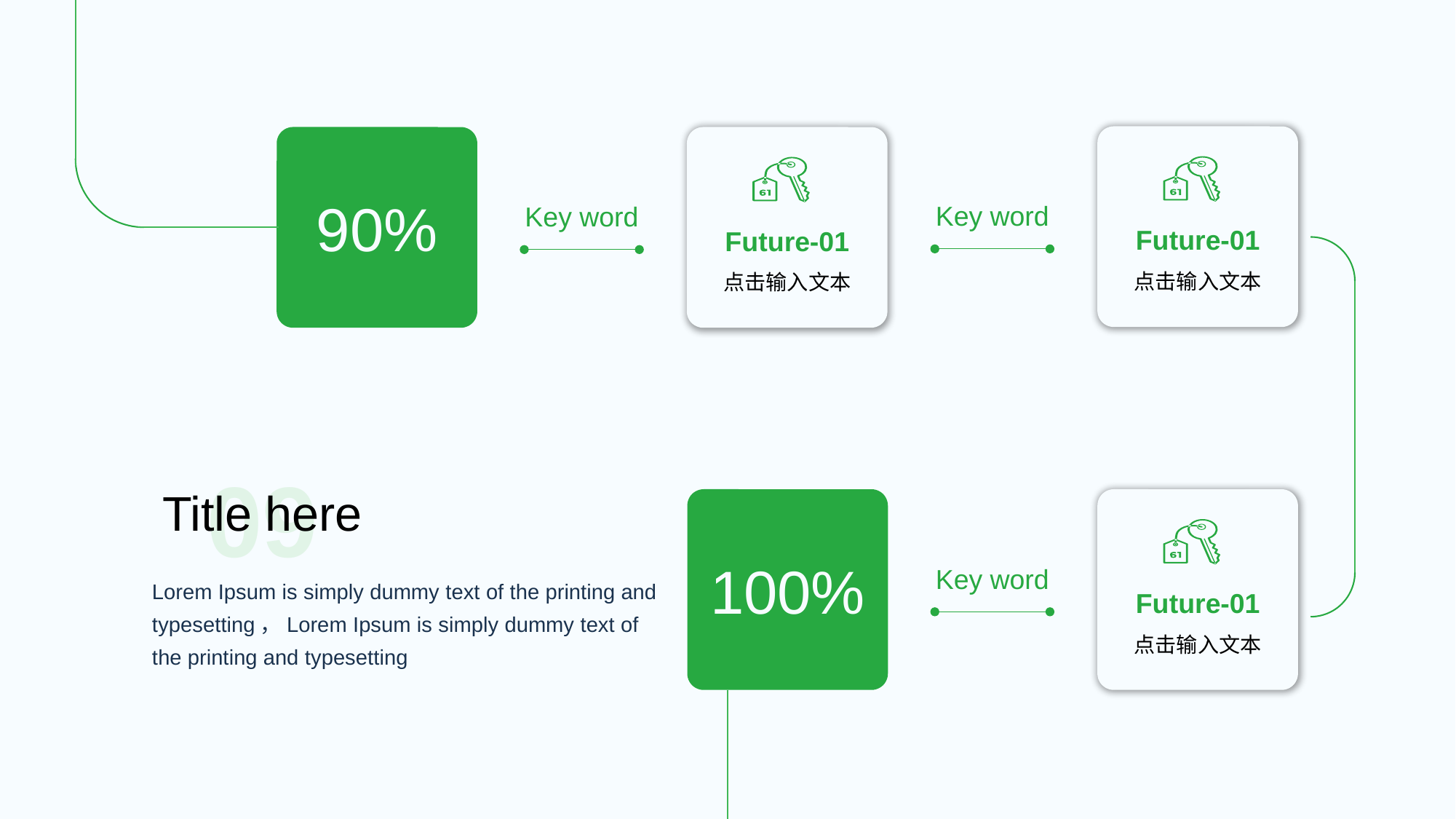

90%

Key word
Future-01
点击输入文本
90%
90%

Key word
Future-01
点击输入文本

09
Title here
100%
90%

Key word
Future-01
点击输入文本
Lorem Ipsum is simply dummy text of the printing and typesetting，Lorem Ipsum is simply dummy text of the printing and typesetting